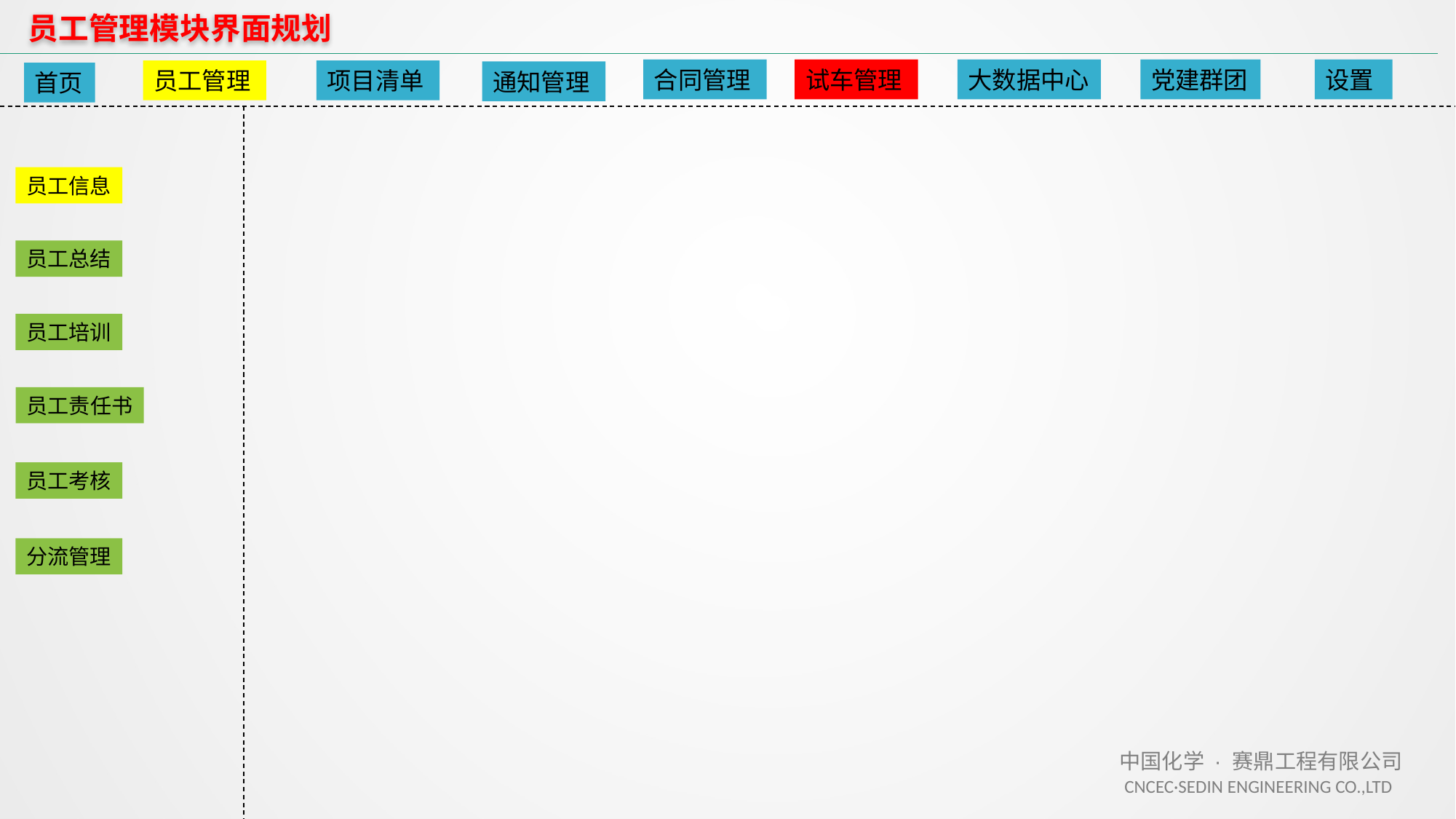

员工管理模块界面规划
合同管理
试车管理
大数据中心
党建群团
设置
员工管理
项目清单
通知管理
首页
员工信息
员工总结
员工培训
员工责任书
员工考核
分流管理